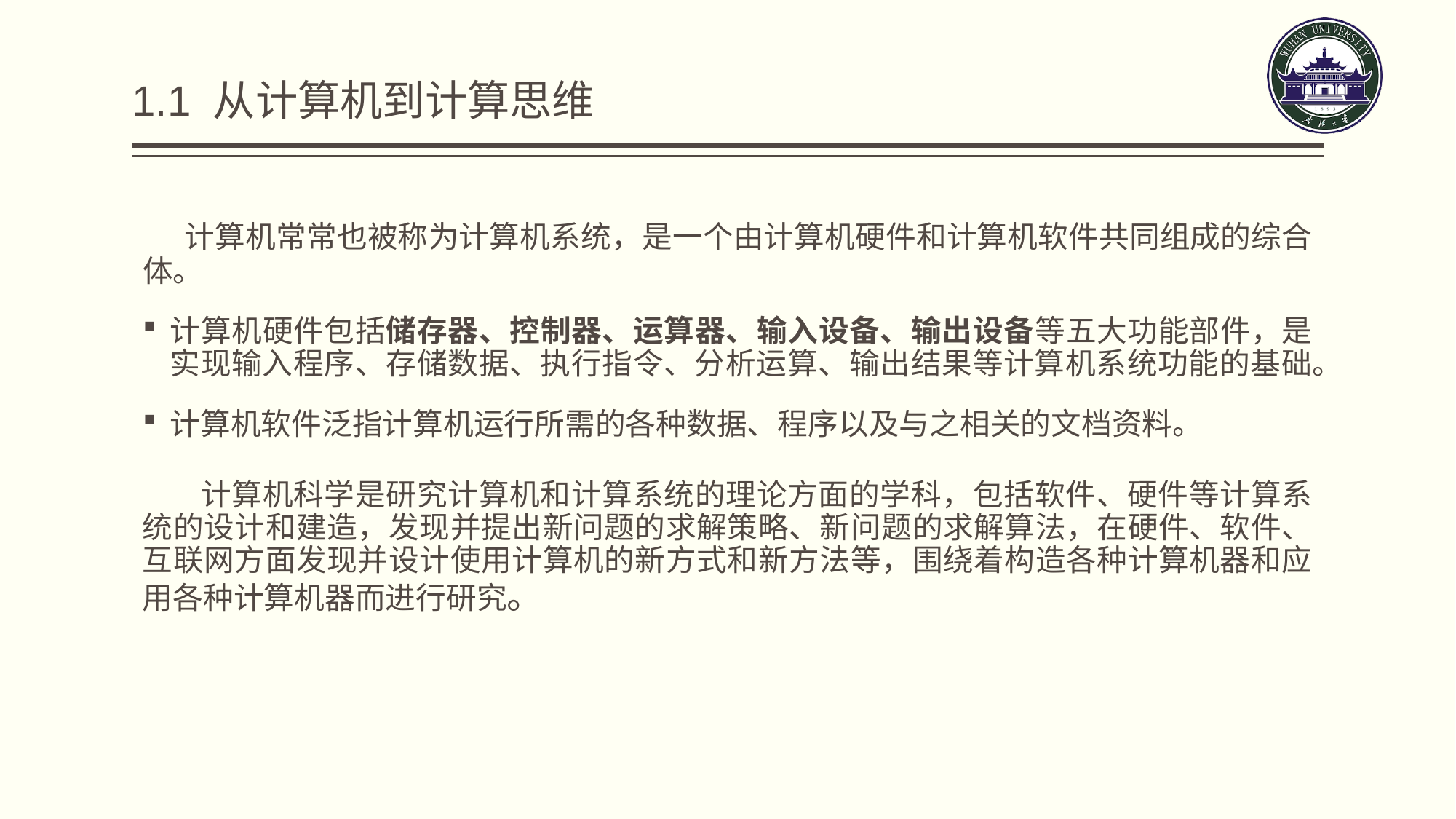

# 1.1 从计算机到计算思维
    计算机常常也被称为计算机系统，是一个由计算机硬件和计算机软件共同组成的综合体。
计算机硬件包括储存器、控制器、运算器、输入设备、输出设备等五大功能部件，是实现输入程序、存储数据、执行指令、分析运算、输出结果等计算机系统功能的基础。
计算机软件泛指计算机运行所需的各种数据、程序以及与之相关的文档资料。
       计算机科学是研究计算机和计算系统的理论方面的学科，包括软件、硬件等计算系统的设计和建造，发现并提出新问题的求解策略、新问题的求解算法，在硬件、软件、互联网方面发现并设计使用计算机的新方式和新方法等，围绕着构造各种计算机器和应用各种计算机器而进行研究。